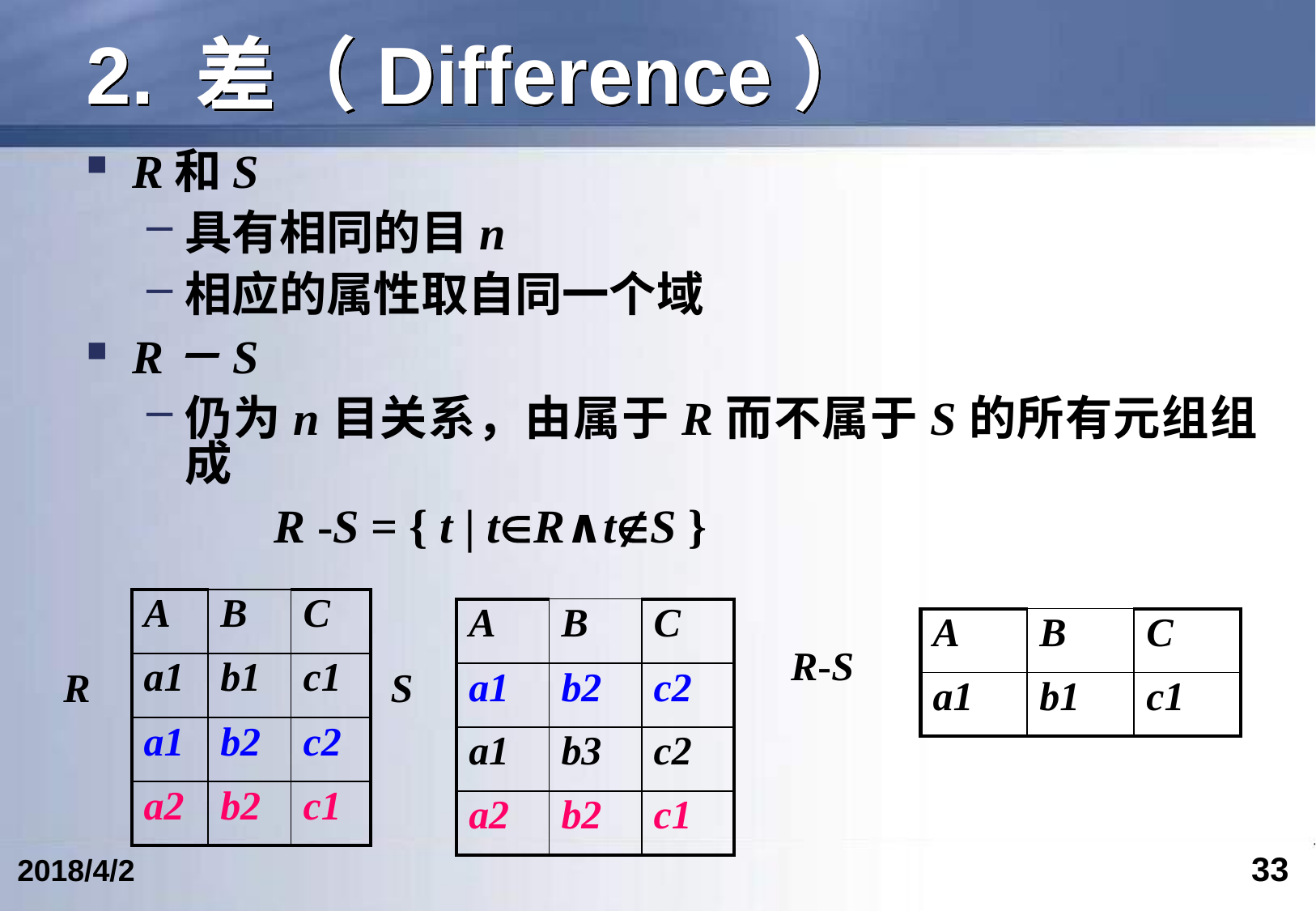

# 2. 差（Difference）
R和S
具有相同的目n
相应的属性取自同一个域
R－S
仍为n目关系，由属于R而不属于S的所有元组组成
                R -S = { t | t∈R∧t∉S }
| A | B | C |
| --- | --- | --- |
| a1 | b1 | c1 |
| a1 | b2 | c2 |
| a2 | b2 | c1 |
| A | B | C |
| --- | --- | --- |
| a1 | b2 | c2 |
| a1 | b3 | c2 |
| a2 | b2 | c1 |
| A | B | C |
| --- | --- | --- |
| a1 | b1 | c1 |
R-S
S
R
33
2018/4/2